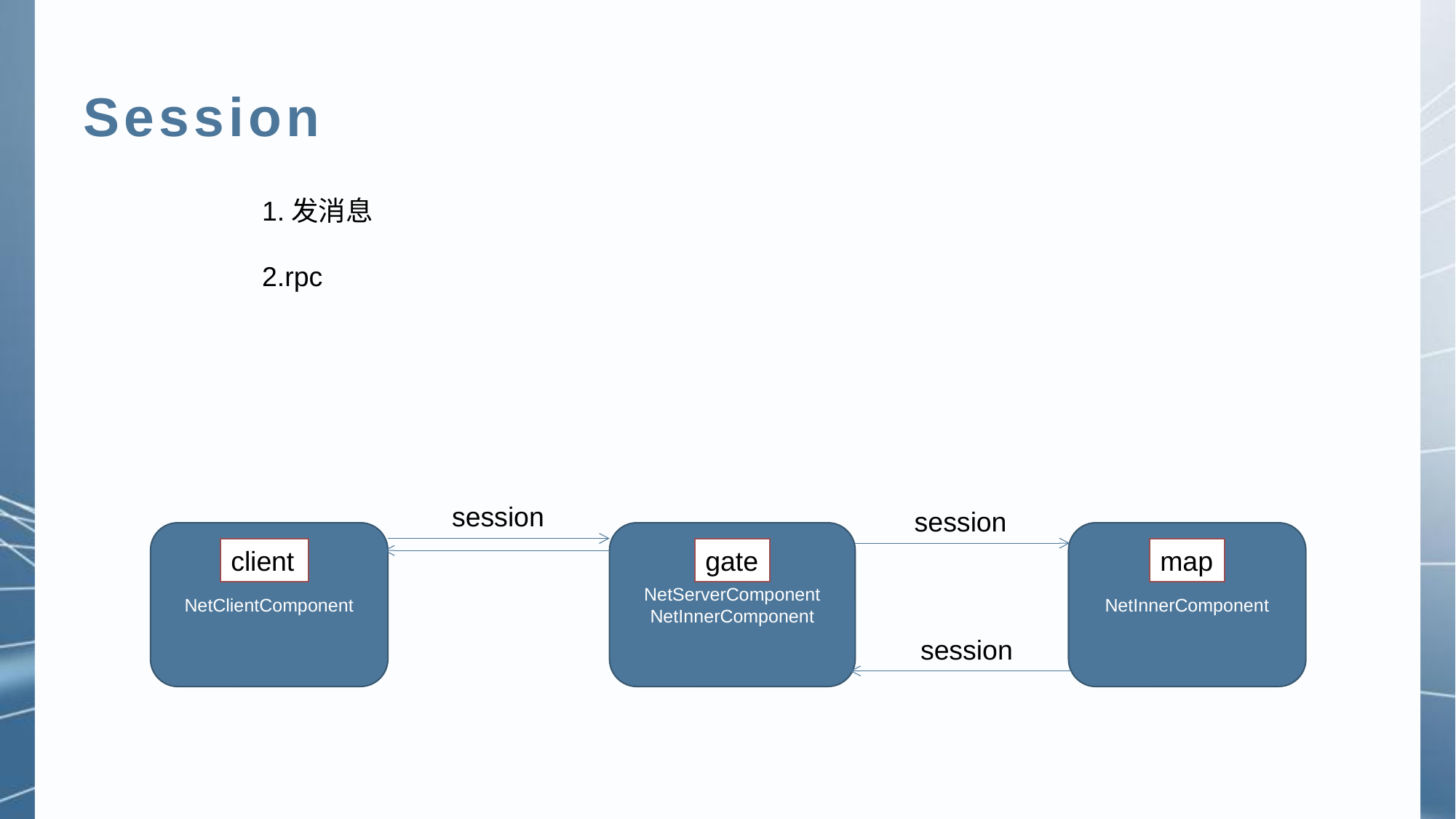

Session
1.发消息

2.rpc
session
session
NetClientComponent
NetServerComponent
NetInnerComponent
NetInnerComponent
client
gate
map
session